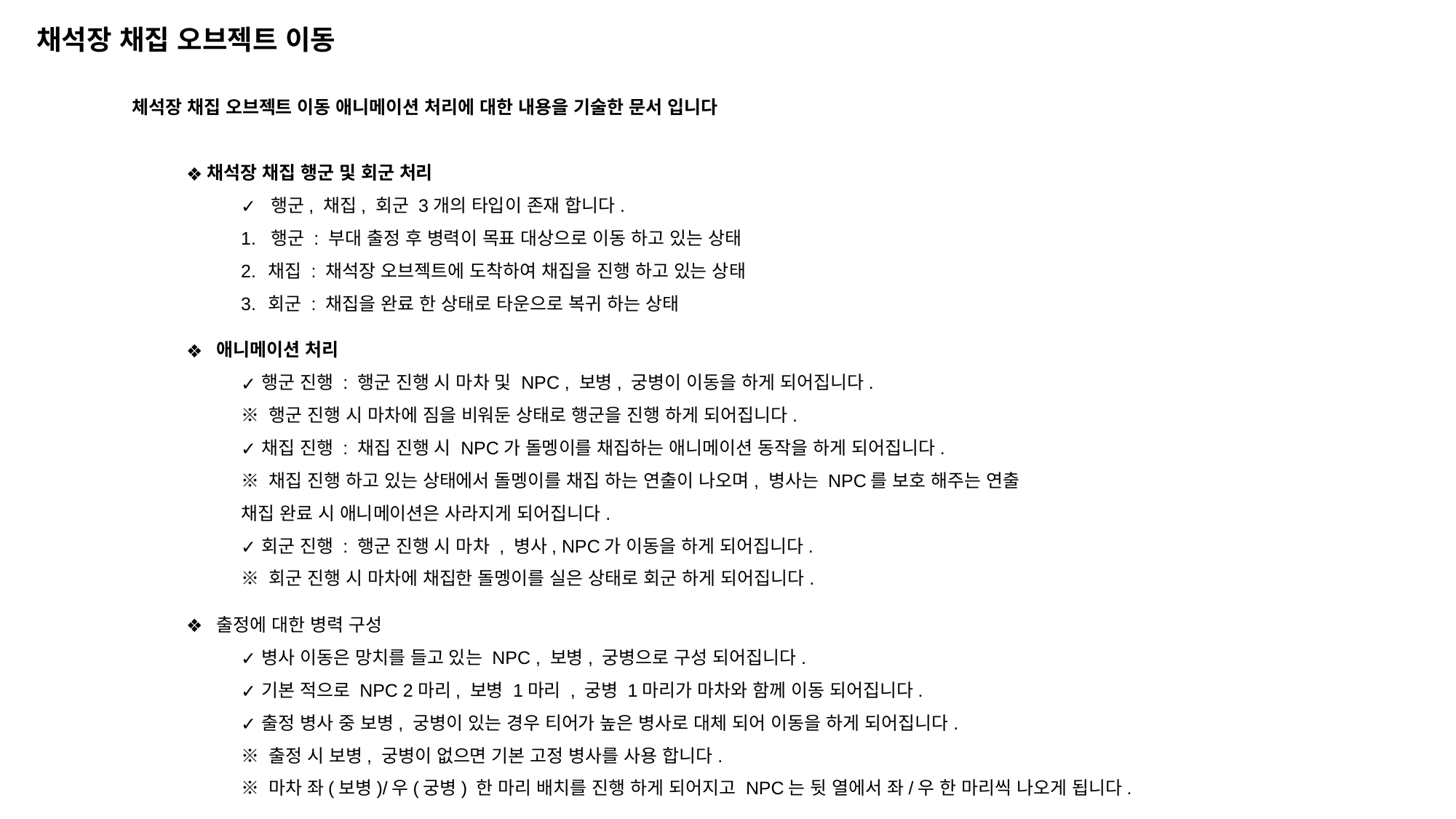

채석장 채집 오브젝트 이동
체석장 채집 오브젝트 이동 애니메이션 처리에 대한 내용을 기술한 문서 입니다

채석장 채집 행군 및 회군 처리
 행군, 채집, 회군 3개의 타입이 존재 합니다.
1.  행군 : 부대 출정 후 병력이 목표 대상으로 이동 하고 있는 상태
채집 : 채석장 오브젝트에 도착하여 채집을 진행 하고 있는 상태
회군 : 채집을 완료 한 상태로 타운으로 복귀 하는 상태

 애니메이션 처리
행군 진행 : 행군 진행 시 마차 및 NPC , 보병, 궁병이 이동을 하게 되어집니다.
※ 행군 진행 시 마차에 짐을 비워둔 상태로 행군을 진행 하게 되어집니다.
채집 진행 : 채집 진행 시 NPC가 돌멩이를 채집하는 애니메이션 동작을 하게 되어집니다.
※ 채집 진행 하고 있는 상태에서 돌멩이를 채집 하는 연출이 나오며, 병사는 NPC를 보호 해주는 연출
채집 완료 시 애니메이션은 사라지게 되어집니다.
회군 진행 : 행군 진행 시 마차 , 병사, NPC가 이동을 하게 되어집니다.
※ 회군 진행 시 마차에 채집한 돌멩이를 실은 상태로 회군 하게 되어집니다.

 출정에 대한 병력 구성
병사 이동은 망치를 들고 있는 NPC , 보병, 궁병으로 구성 되어집니다.
기본 적으로 NPC 2마리, 보병 1마리 , 궁병 1마리가 마차와 함께 이동 되어집니다.
출정 병사 중 보병, 궁병이 있는 경우 티어가 높은 병사로 대체 되어 이동을 하게 되어집니다.
※ 출정 시 보병, 궁병이 없으면 기본 고정 병사를 사용 합니다.
※ 마차 좌(보병)/우(궁병) 한 마리 배치를 진행 하게 되어지고 NPC는 뒷 열에서 좌/우 한 마리씩 나오게 됩니다.